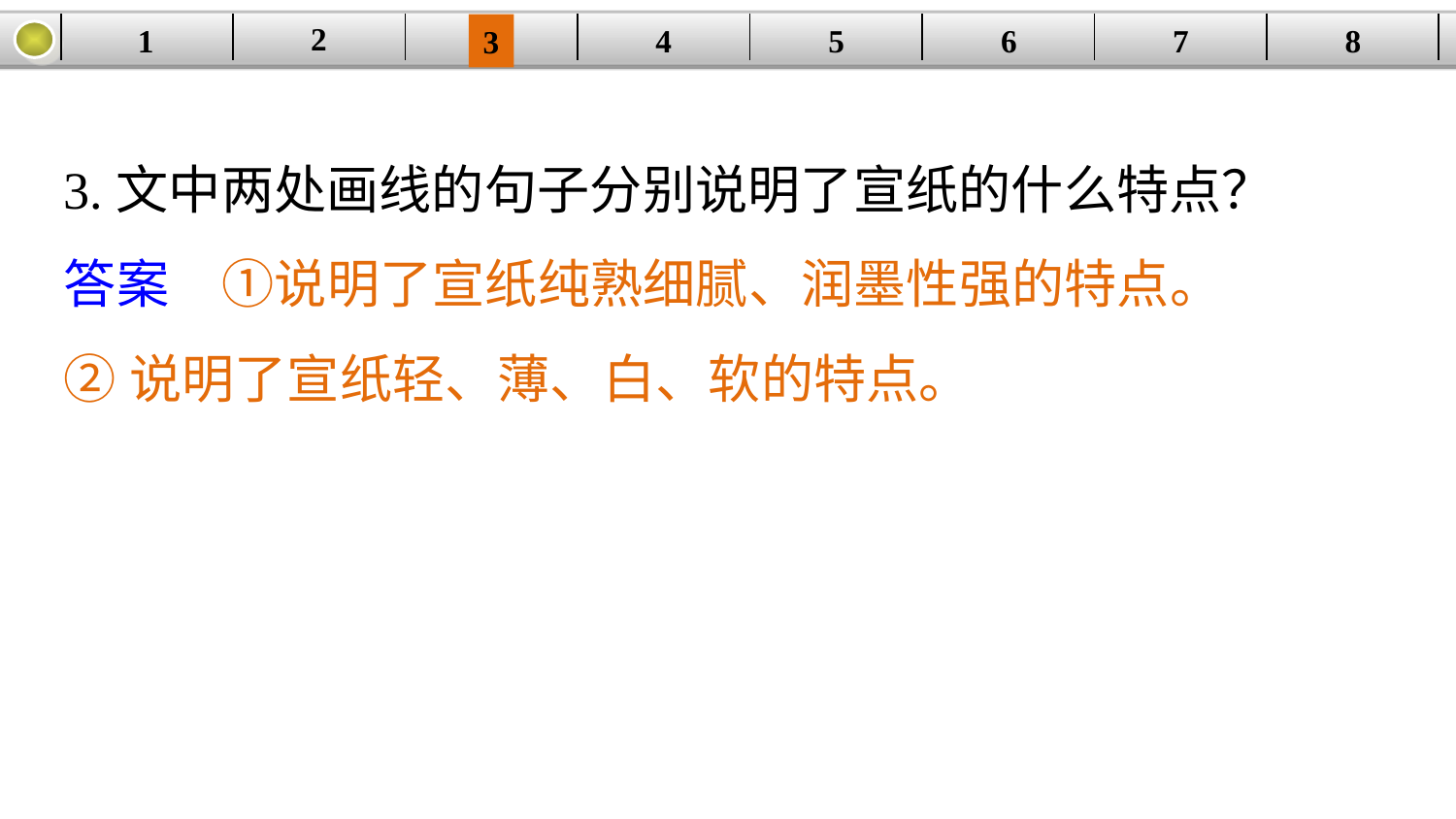

2
1
8
7
6
|  |  |  |  |  |  |  |  |
| --- | --- | --- | --- | --- | --- | --- | --- |
5
4
3

3.文中两处画线的句子分别说明了宣纸的什么特点？
答案　①说明了宣纸纯熟细腻、润墨性强的特点。
②说明了宣纸轻、薄、白、软的特点。